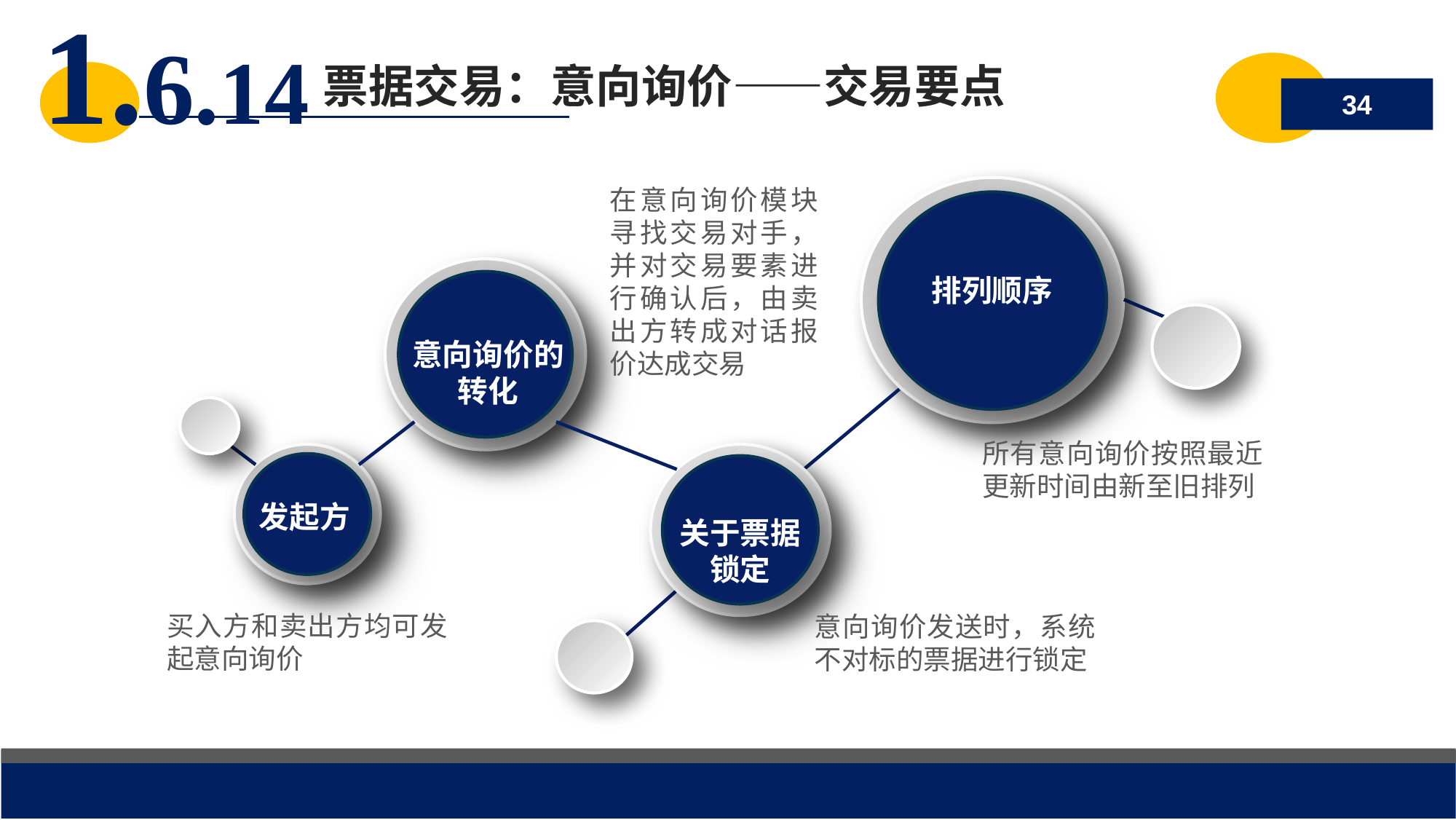

票据交易：意向询价——交易要点
1.6.14

34

在意向询价模块寻找交易对手，并对交易要素进行确认后，由卖出方转成对话报价达成交易

排列顺序

意向询价的转化

所有意向询价按照最近更新时间由新至旧排列

发起方
关于票据锁定
买入方和卖出方均可发起意向询价
意向询价发送时，系统不对标的票据进行锁定

2018/7/19